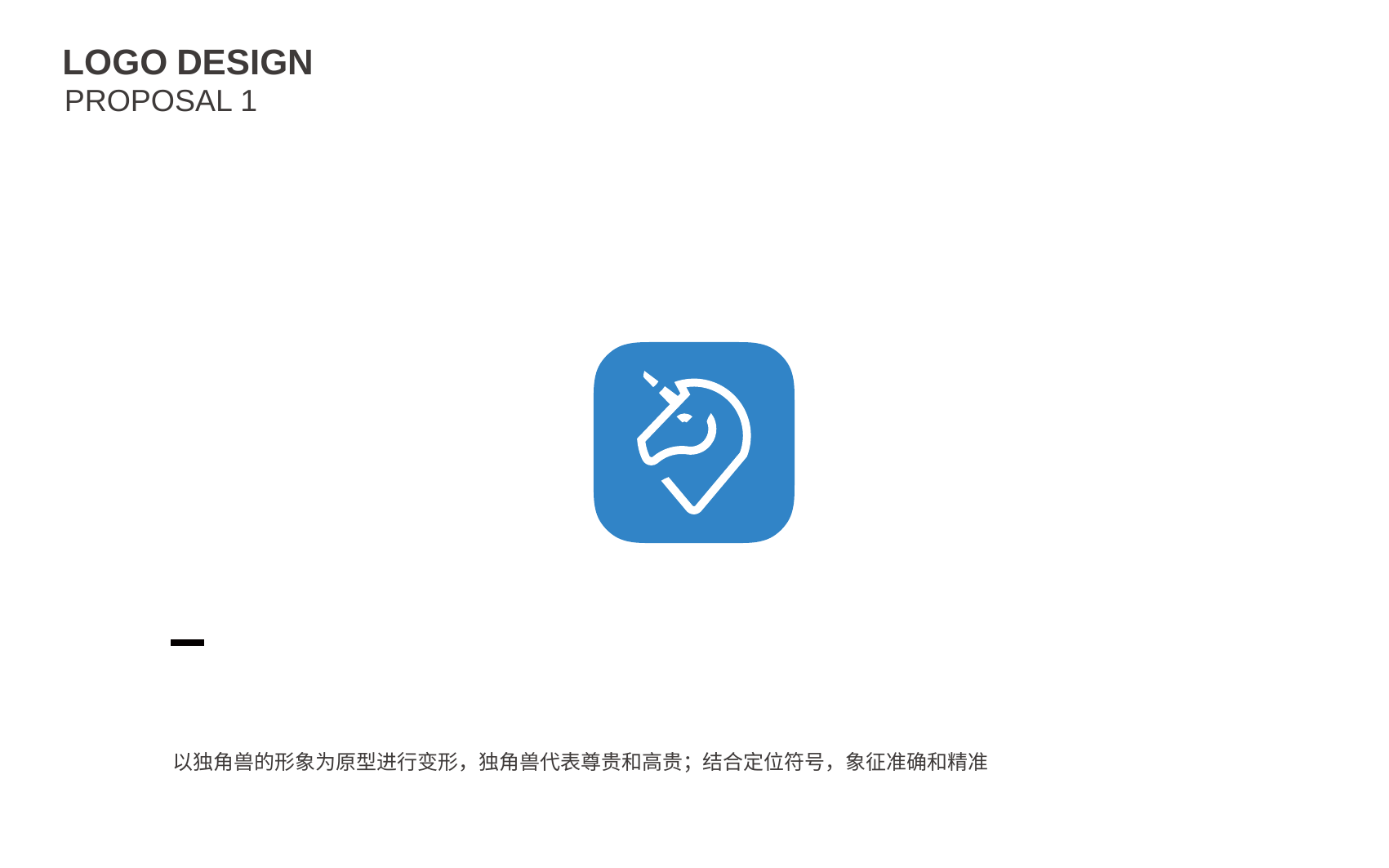

LOGO DESIGN
PROPOSAL 1

以独角兽的形象为原型进行变形，独角兽代表尊贵和高贵；结合定位符号，象征准确和精准